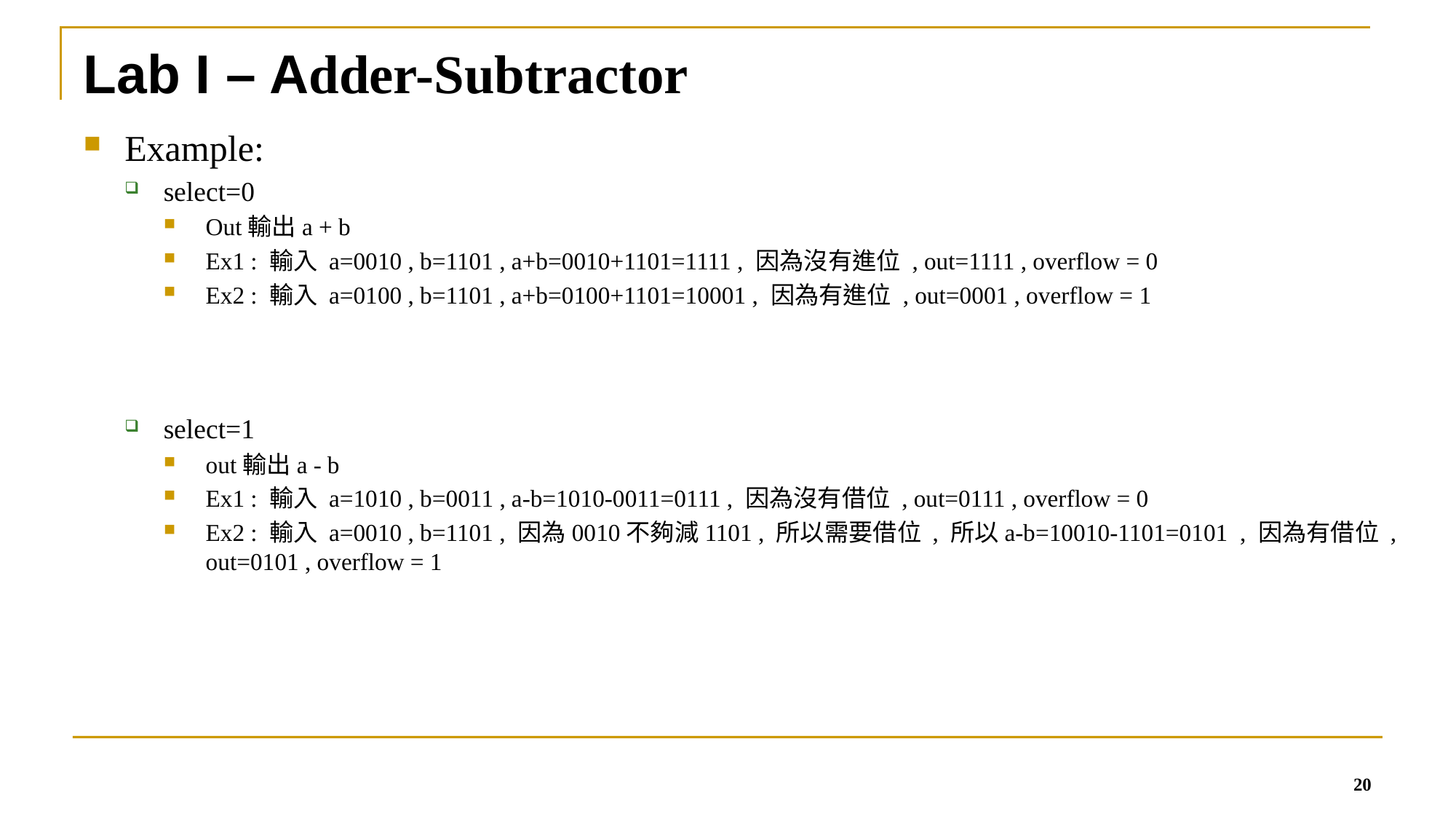

# Lab I – Adder-Subtractor
Example:
select=0
Out輸出a + b
Ex1 : 輸入 a=0010 , b=1101 , a+b=0010+1101=1111 , 因為沒有進位 , out=1111 , overflow = 0
Ex2 : 輸入 a=0100 , b=1101 , a+b=0100+1101=10001 , 因為有進位 , out=0001 , overflow = 1

select=1
out輸出a - b
Ex1 : 輸入 a=1010 , b=0011 , a-b=1010-0011=0111 , 因為沒有借位 , out=0111 , overflow = 0
Ex2 : 輸入 a=0010 , b=1101 , 因為0010不夠減1101 , 所以需要借位 , 所以a-b=10010-1101=0101  , 因為有借位 , out=0101 , overflow = 1

20